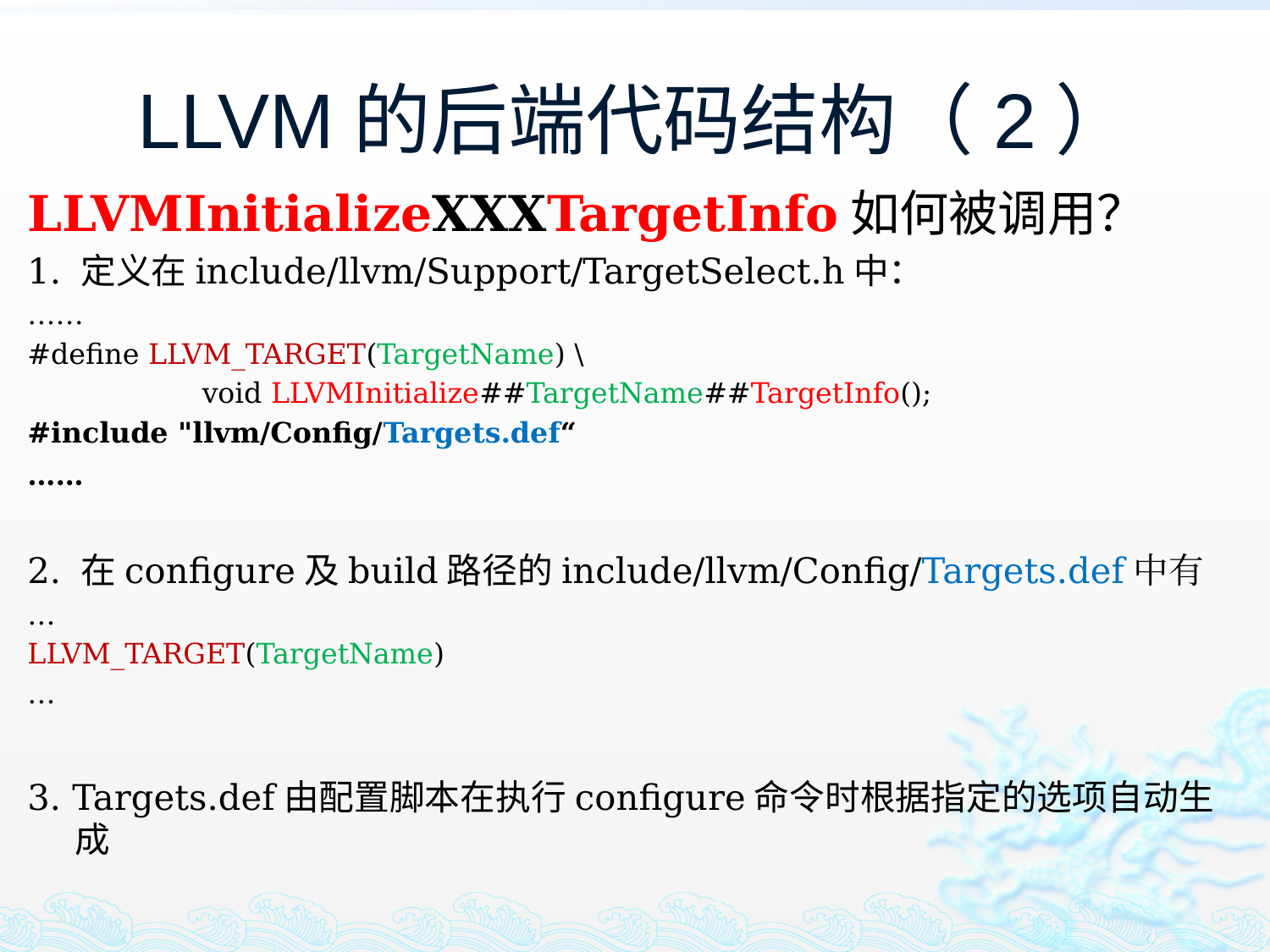

# LLVM的后端代码结构（2）
LLVMInitializeXXXTargetInfo如何被调用？
1. 定义在include/llvm/Support/TargetSelect.h中：
……
#define LLVM_TARGET(TargetName) \
		void LLVMInitialize##TargetName##TargetInfo();
#include "llvm/Config/Targets.def“
……
2. 在configure及build路径的include/llvm/Config/Targets.def中有
…
LLVM_TARGET(TargetName)
…

3. Targets.def由配置脚本在执行configure命令时根据指定的选项自动生成